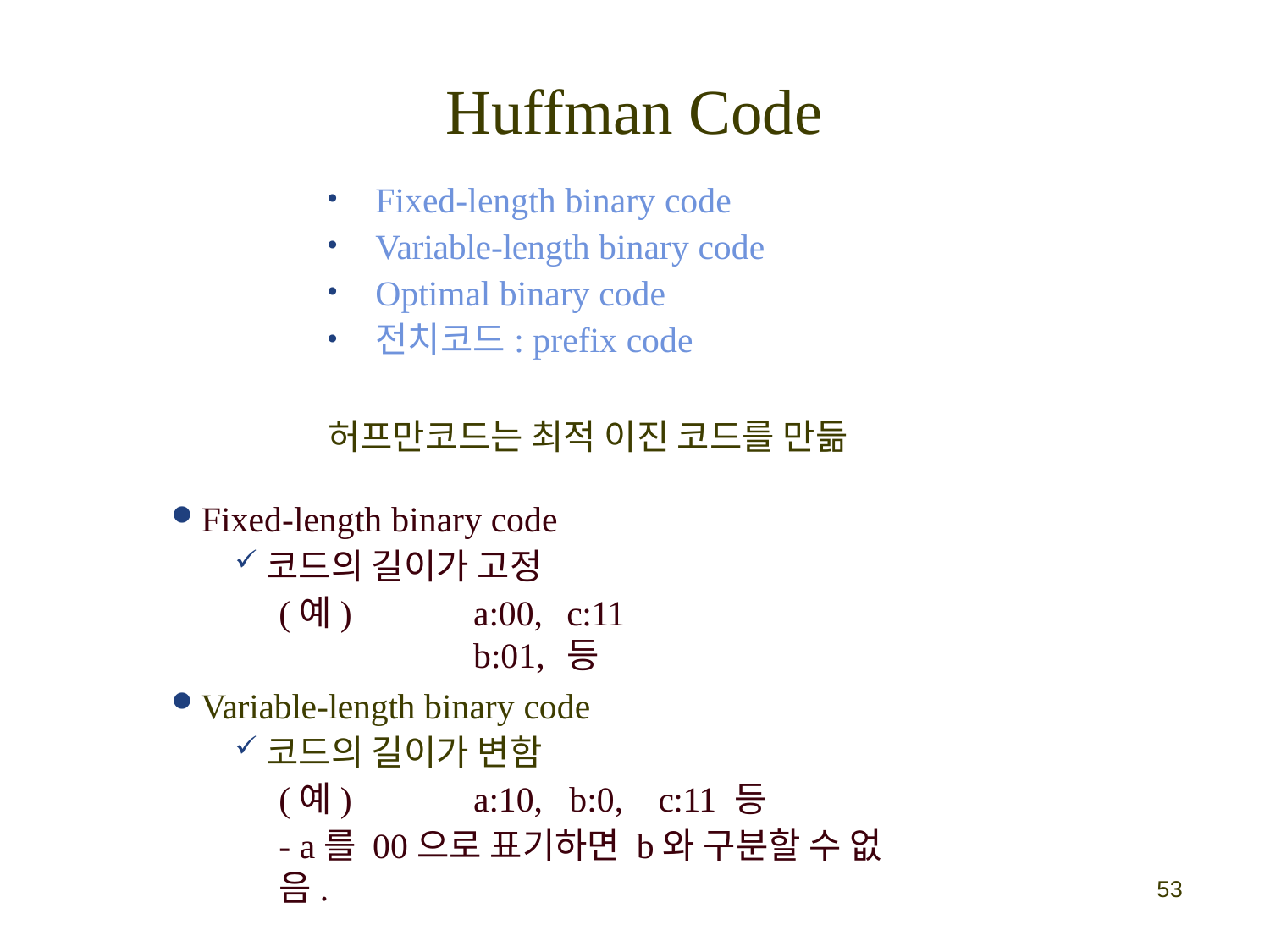

# Huffman Code
Fixed-length binary code
Variable-length binary code
Optimal binary code
전치코드: prefix code

허프만코드는 최적 이진 코드를 만듦
Fixed-length binary code
코드의 길이가 고정
(예)	a:00,	b:01,
c:11 등
Variable-length binary code
코드의 길이가 변함
(예)	a:10,	b:0,	c:11 등
- a를 00으로 표기하면 b와 구분할 수 없음.
53